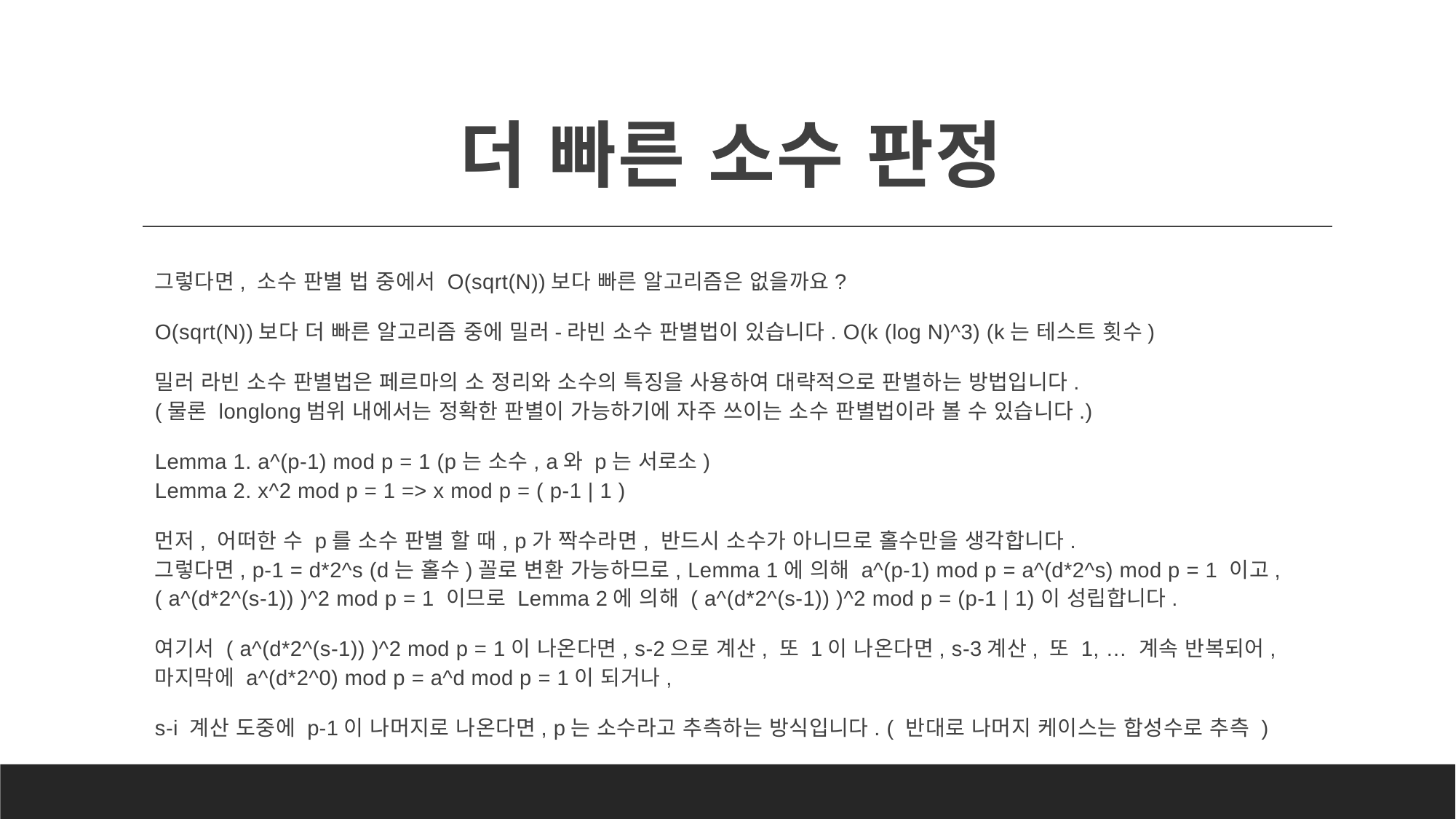

# 더 빠른 소수 판정
그렇다면, 소수 판별 법 중에서 O(sqrt(N))보다 빠른 알고리즘은 없을까요?
O(sqrt(N))보다 더 빠른 알고리즘 중에 밀러-라빈 소수 판별법이 있습니다. O(k (log N)^3) (k는 테스트 횟수)
밀러 라빈 소수 판별법은 페르마의 소 정리와 소수의 특징을 사용하여 대략적으로 판별하는 방법입니다.
(물론 longlong범위 내에서는 정확한 판별이 가능하기에 자주 쓰이는 소수 판별법이라 볼 수 있습니다.)
Lemma 1. a^(p-1) mod p = 1 (p는 소수, a와 p는 서로소)
Lemma 2. x^2 mod p = 1 => x mod p = ( p-1 | 1 )
먼저, 어떠한 수 p를 소수 판별 할 때, p가 짝수라면, 반드시 소수가 아니므로 홀수만을 생각합니다.
그렇다면, p-1 = d*2^s (d는 홀수)꼴로 변환 가능하므로, Lemma 1에 의해 a^(p-1) mod p = a^(d*2^s) mod p = 1 이고,
( a^(d*2^(s-1)) )^2 mod p = 1 이므로 Lemma 2에 의해 ( a^(d*2^(s-1)) )^2 mod p = (p-1 | 1)이 성립합니다.
여기서 ( a^(d*2^(s-1)) )^2 mod p = 1이 나온다면, s-2으로 계산, 또 1이 나온다면, s-3계산, 또 1, … 계속 반복되어,
마지막에 a^(d*2^0) mod p = a^d mod p = 1이 되거나,
s-i 계산 도중에 p-1이 나머지로 나온다면, p는 소수라고 추측하는 방식입니다. ( 반대로 나머지 케이스는 합성수로 추측 )